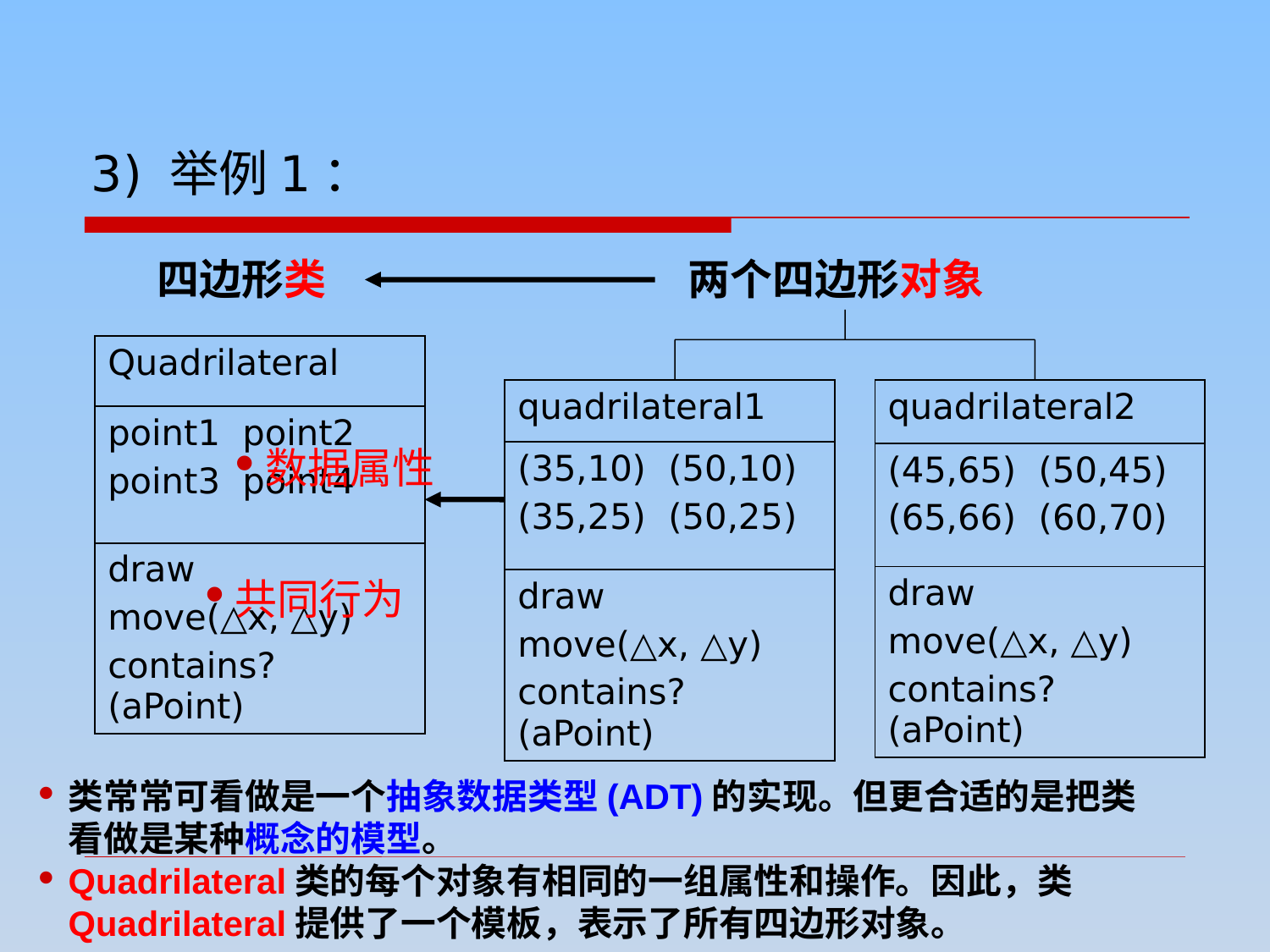

3) 举例1：
四边形类
两个四边形对象

| Quadrilateral |
| --- |
| point1 point2 point3 point4 |
| draw move(△x, △y) contains?(aPoint) |

| quadrilateral1 |
| --- |
| (35,10) (50,10) (35,25) (50,25) |
| draw move(△x, △y) contains?(aPoint) |
| quadrilateral2 |
| --- |
| (45,65) (50,45) (65,66) (60,70) |
| draw move(△x, △y) contains?(aPoint) |
数据属性

共同行为
类常常可看做是一个抽象数据类型(ADT)的实现。但更合适的是把类看做是某种概念的模型。
Quadrilateral类的每个对象有相同的一组属性和操作。因此，类Quadrilateral提供了一个模板，表示了所有四边形对象。